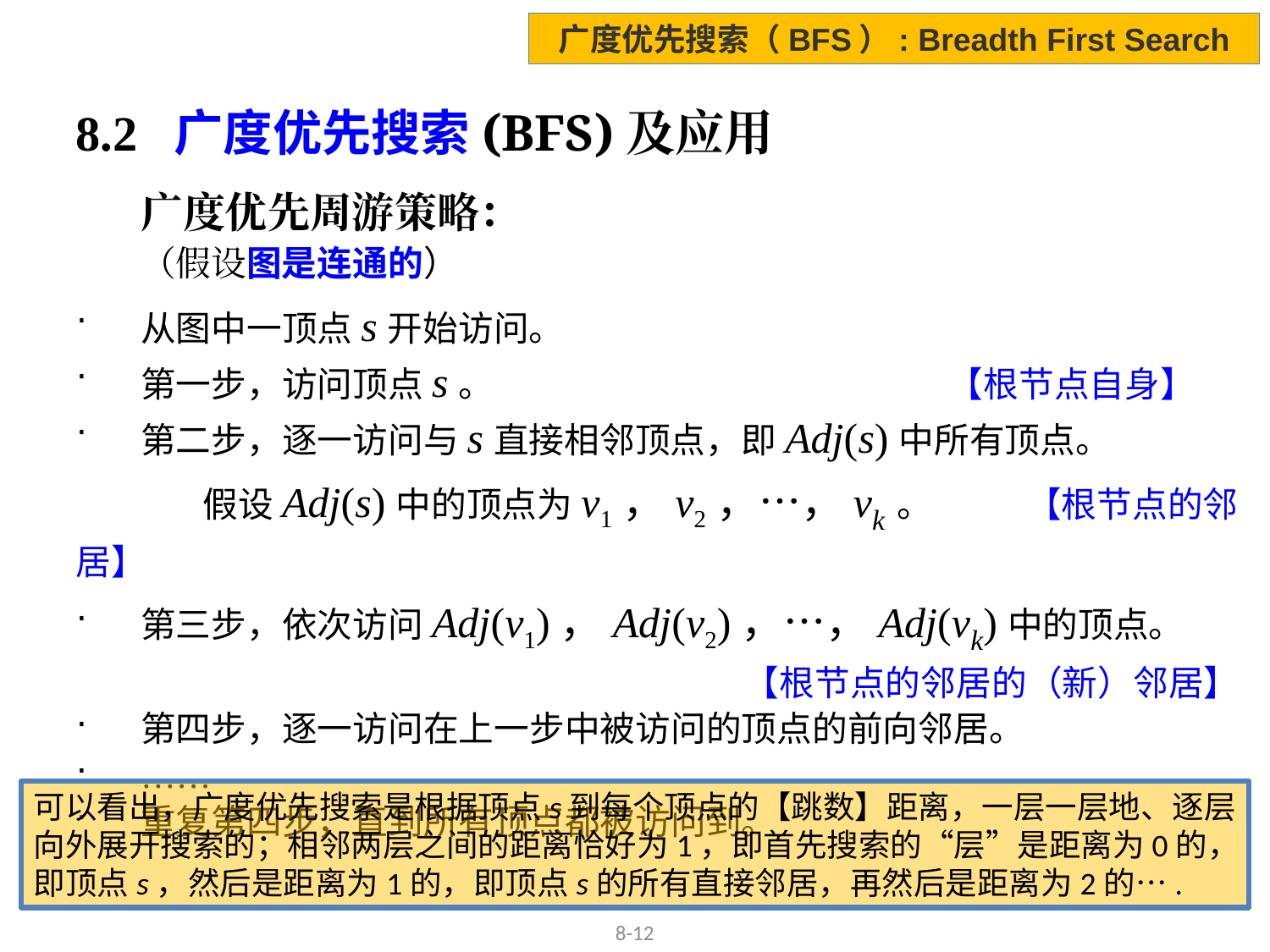

广度优先搜索（BFS）: Breadth First Search
8.2  广度优先搜索(BFS)及应用
广度优先周游策略：
（假设图是连通的）
从图中一顶点s开始访问。
第一步，访问顶点s。                                                          【根节点自身】
第二步，逐一访问与s直接相邻顶点，即Adj(s)中所有顶点。
	假设Adj(s)中的顶点为v1，v2，…，vk。            【根节点的邻居】
第三步，依次访问Adj(v1)，Adj(v2)，…，Adj(vk)中的顶点。
 【根节点的邻居的（新）邻居】
第四步，逐一访问在上一步中被访问的顶点的前向邻居。
……
重复第四步，直到所有顶点都被访问到。
可以看出，广度优先搜索是根据顶点s到每个顶点的【跳数】距离，一层一层地、逐层向外展开搜索的；相邻两层之间的距离恰好为1，即首先搜索的“层”是距离为0的，即顶点s，然后是距离为1的，即顶点s的所有直接邻居，再然后是距离为2的….
8-12